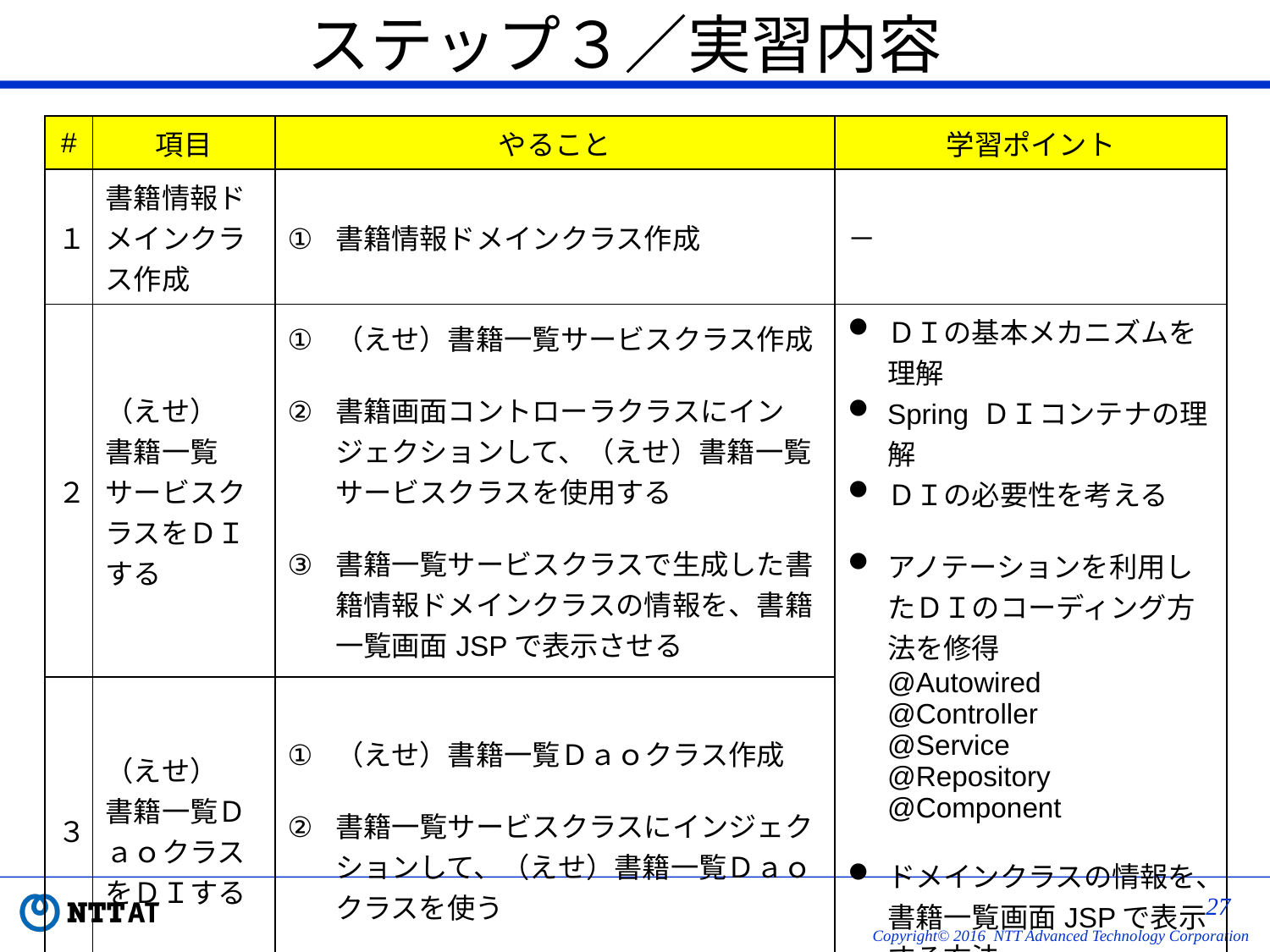

# ステップ３／実習内容
| # | 項目 | やること | 学習ポイント |
| --- | --- | --- | --- |
| １ | 書籍情報ドメインクラス作成 | 書籍情報ドメインクラス作成 | － |
| ２ | （えせ） 書籍一覧サービスクラスをＤＩする | （えせ）書籍一覧サービスクラス作成 書籍画面コントローラクラスにインジェクションして、（えせ）書籍一覧サービスクラスを使用する 書籍一覧サービスクラスで生成した書籍情報ドメインクラスの情報を、書籍一覧画面JSPで表示させる | ＤＩの基本メカニズムを理解 Spring ＤＩコンテナの理解 ＤＩの必要性を考える アノテーションを利用したＤＩのコーディング方法を修得 @Autowired @Controller @Service @Repository @Component ドメインクラスの情報を、書籍一覧画面JSPで表示する方法 |
| ３ | （えせ） 書籍一覧ＤａｏクラスをＤＩする | （えせ）書籍一覧Ｄａｏクラス作成 書籍一覧サービスクラスにインジェクションして、（えせ）書籍一覧Ｄａｏクラスを使う |  |
27